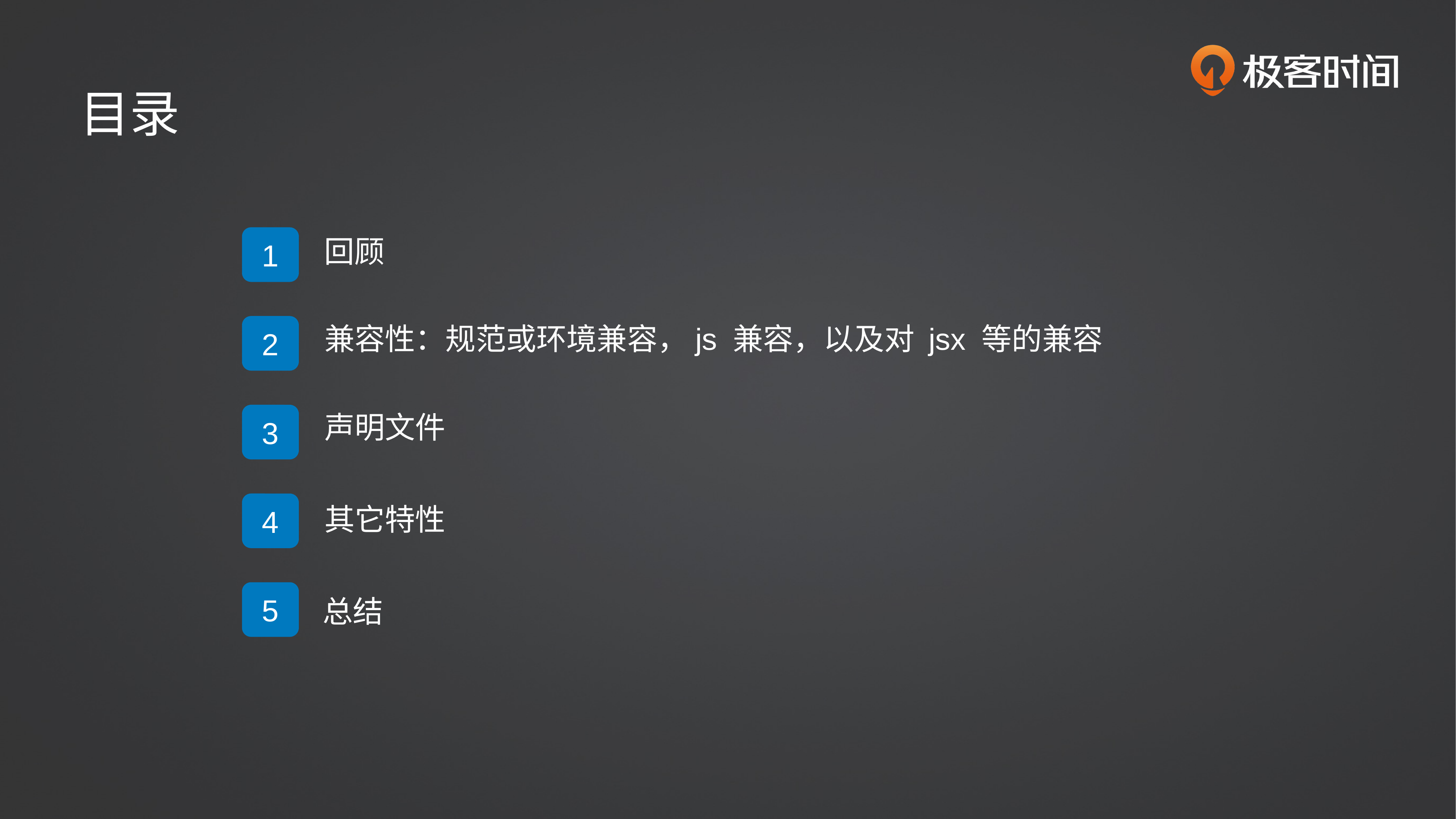

目录

1
回顾

2
兼容性：规范或环境兼容，js 兼容，以及对 jsx 等的兼容

3
声明文件

4
其它特性

5
总结